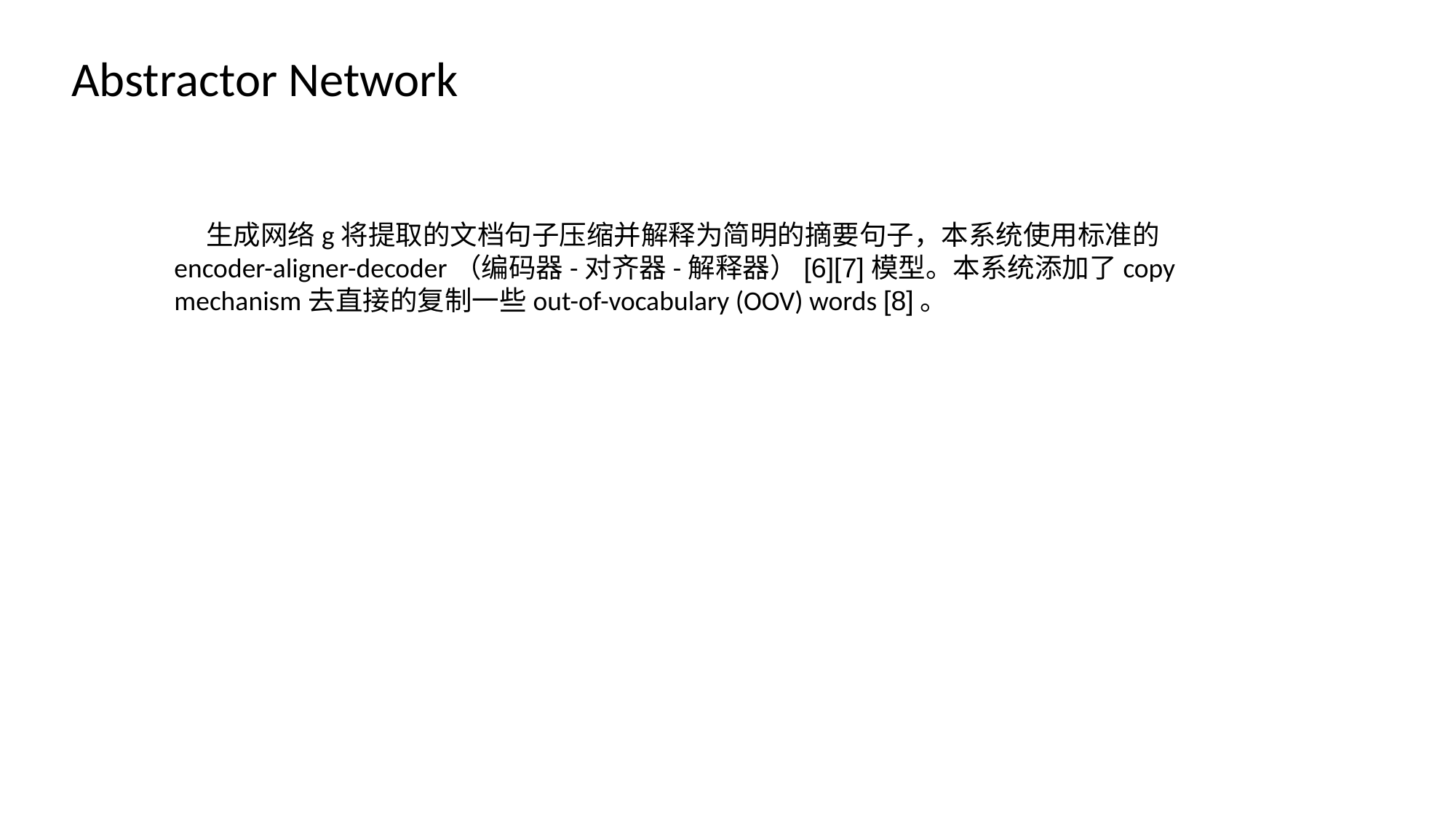

Abstractor Network
生成网络g将提取的文档句子压缩并解释为简明的摘要句子，本系统使用标准的encoder-aligner-decoder（编码器-对齐器-解释器）[6][7]模型。本系统添加了copy mechanism去直接的复制一些out-of-vocabulary (OOV) words [8]。